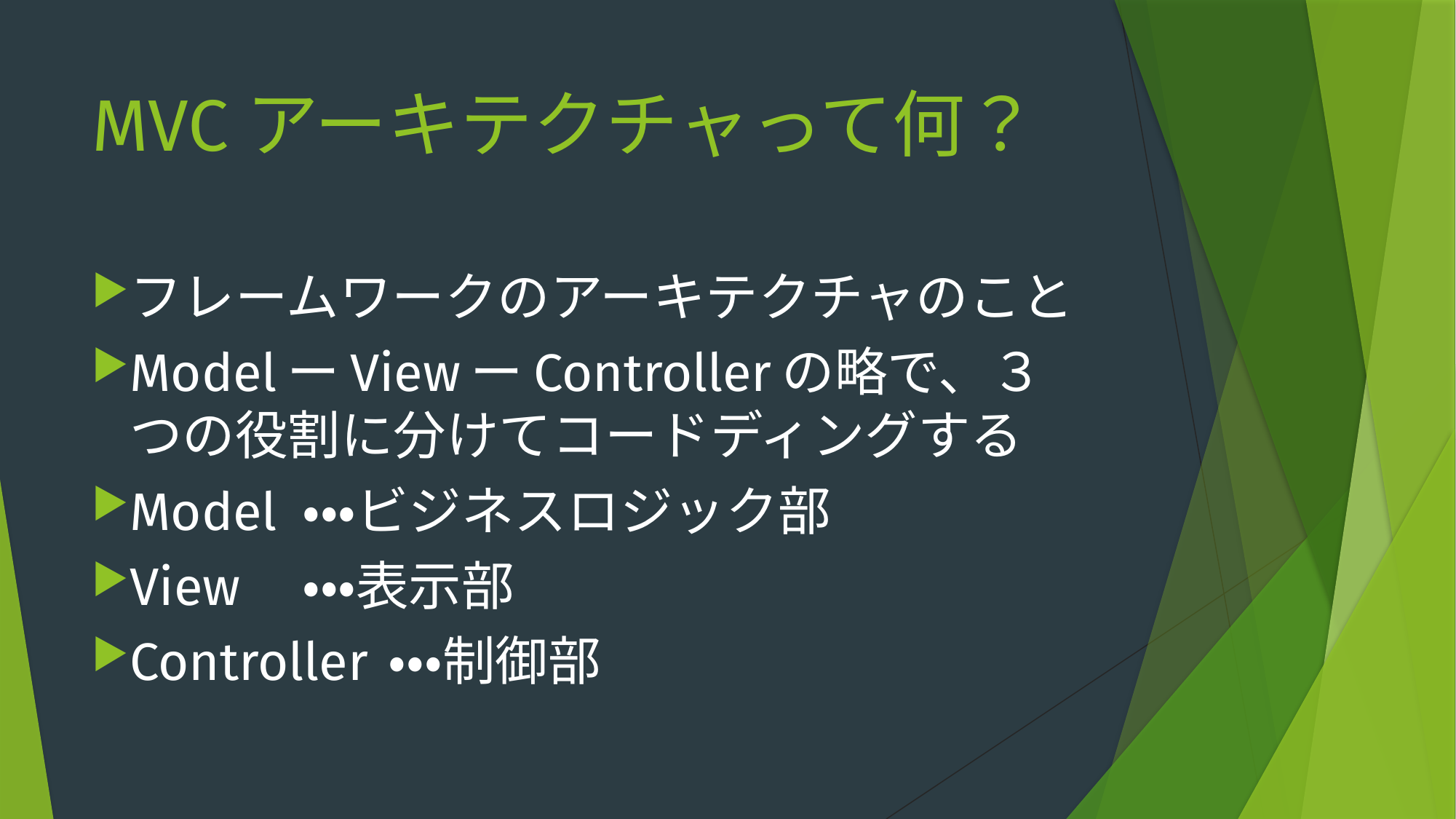

# MVCアーキテクチャって何？
フレームワークのアーキテクチャのこと
ModelーViewーControllerの略で、３つの役割に分けてコードディングする
Model			・・・ビジネスロジック部
View				・・・表示部
Controller	・・・制御部